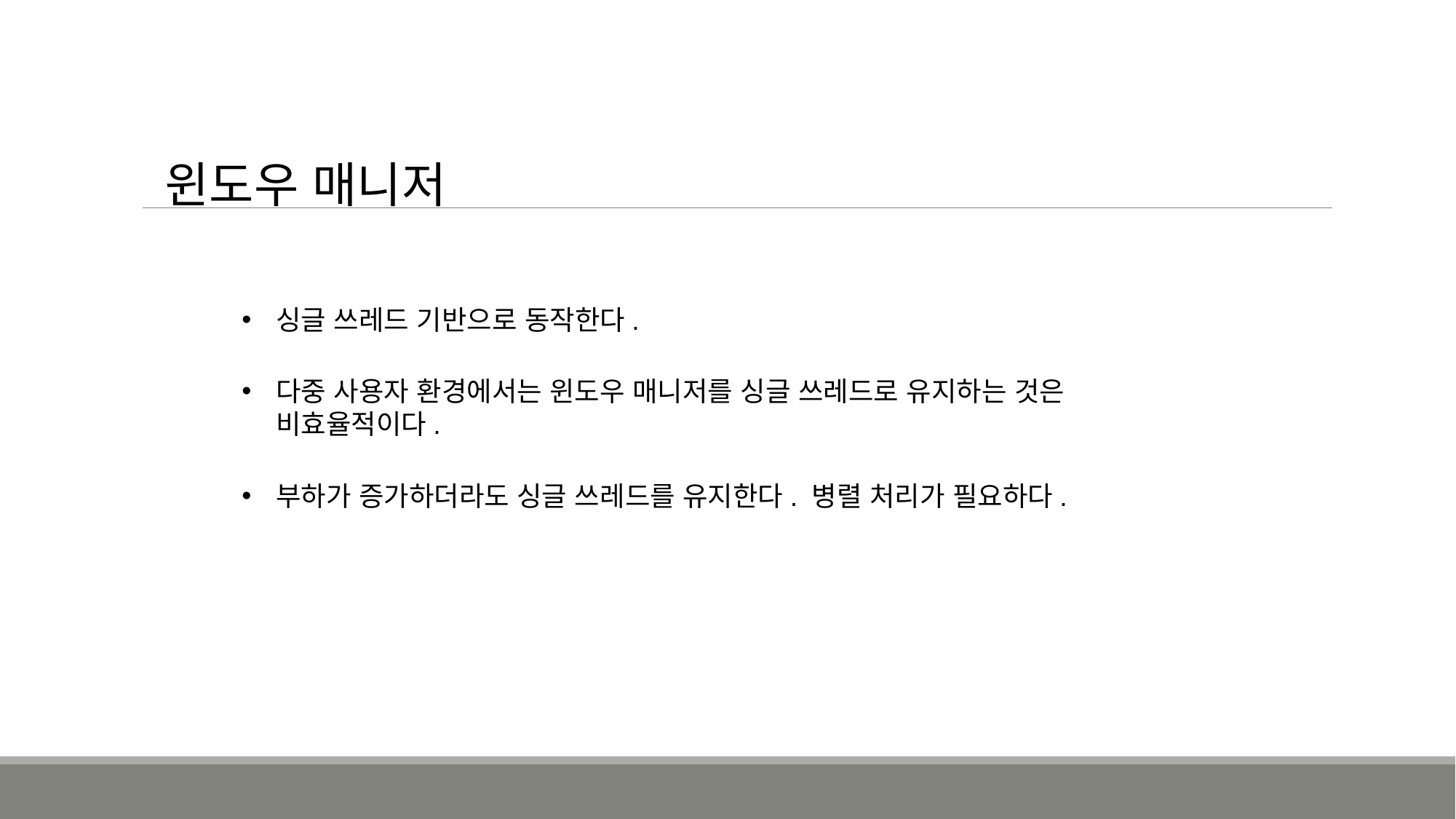

윈도우 매니저
싱글 쓰레드 기반으로 동작한다.
다중 사용자 환경에서는 윈도우 매니저를 싱글 쓰레드로 유지하는 것은 비효율적이다.
부하가 증가하더라도 싱글 쓰레드를 유지한다. 병렬 처리가 필요하다.